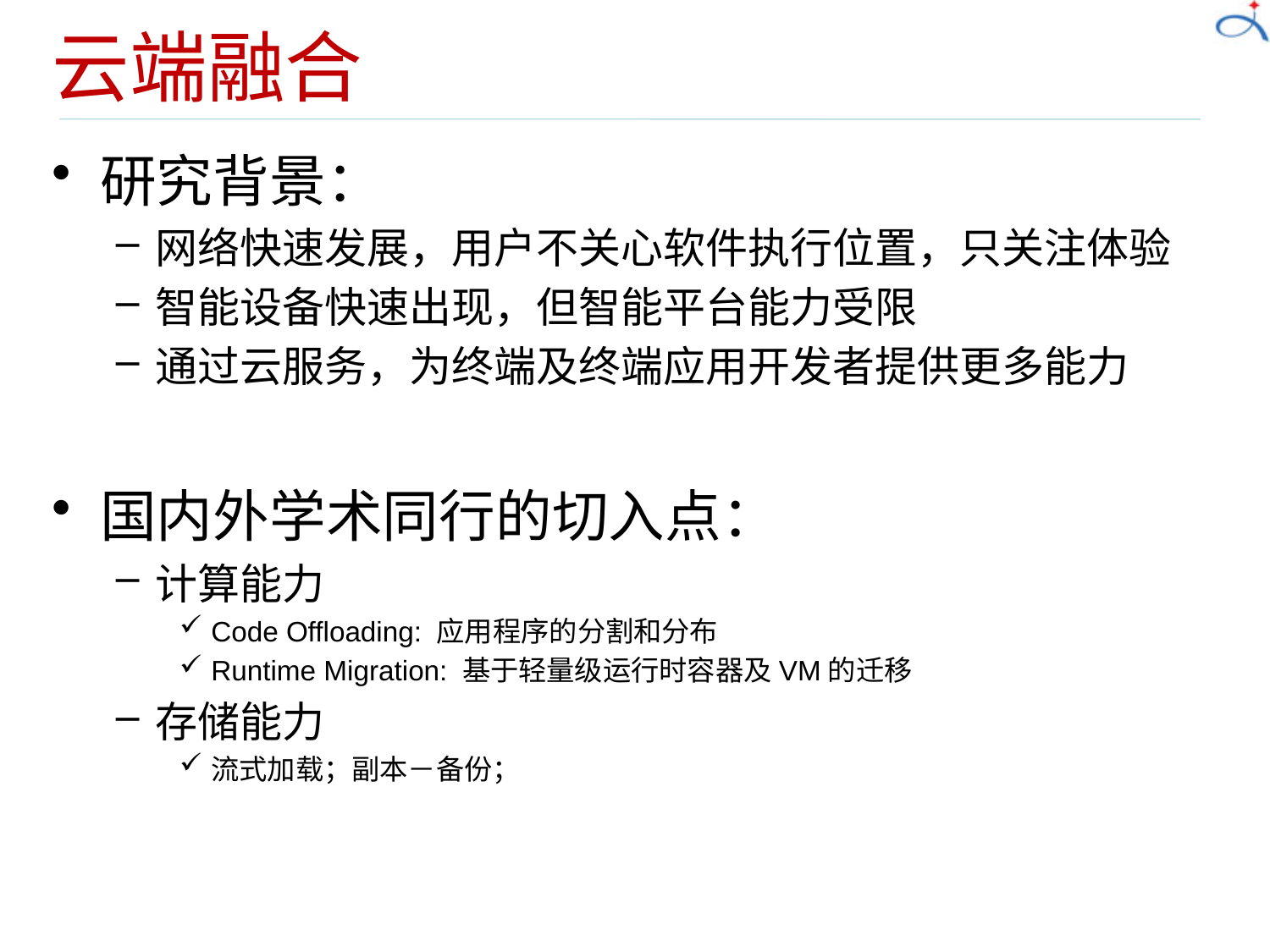

# 云端融合
研究背景：
网络快速发展，用户不关心软件执行位置，只关注体验
智能设备快速出现，但智能平台能力受限
通过云服务，为终端及终端应用开发者提供更多能力

国内外学术同行的切入点：
计算能力
Code Offloading: 应用程序的分割和分布
Runtime Migration: 基于轻量级运行时容器及VM的迁移
存储能力
流式加载；副本－备份；